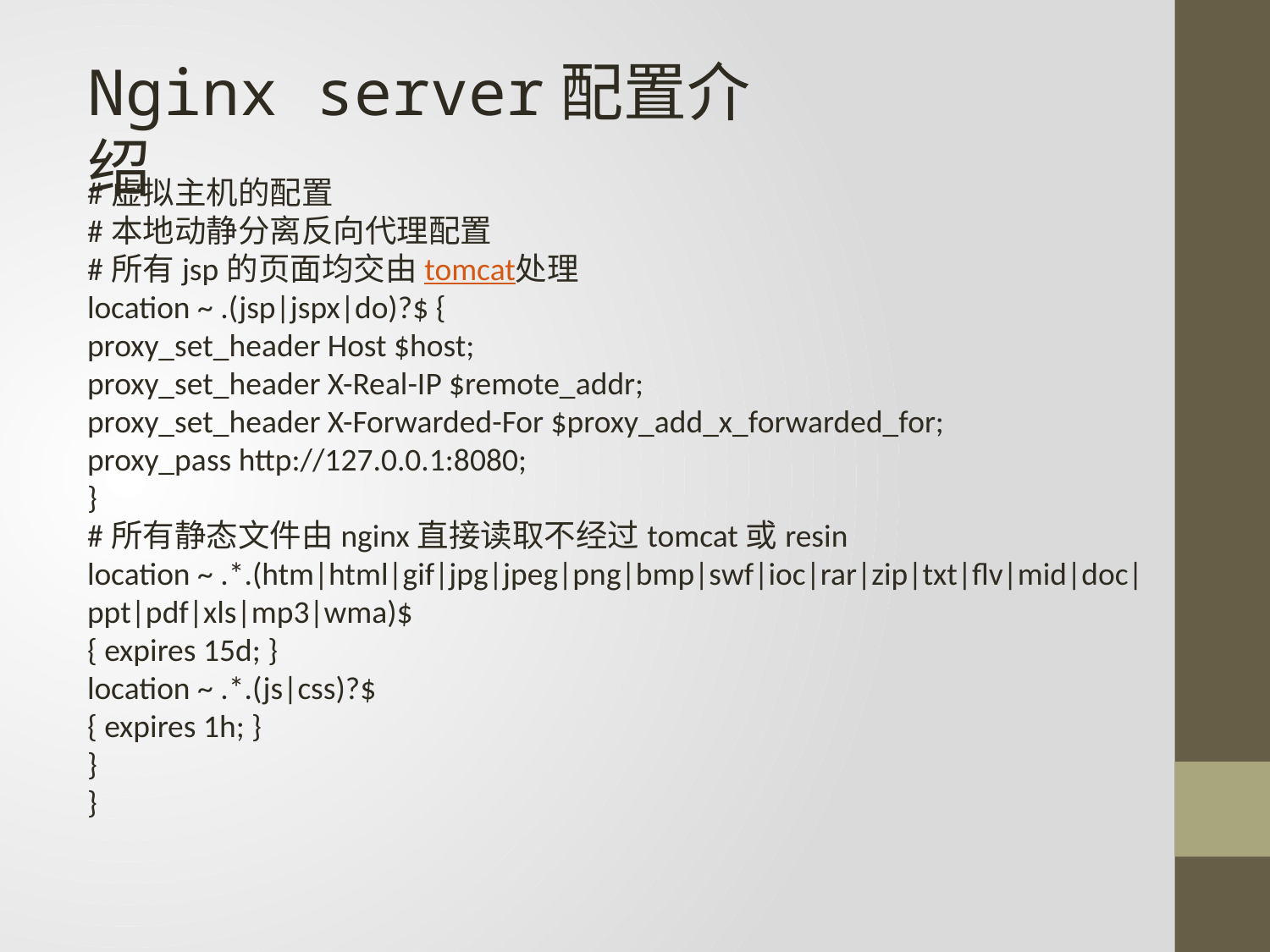

Nginx server配置介绍
#虚拟主机的配置
#本地动静分离反向代理配置
#所有jsp的页面均交由tomcat处理
location ~ .(jsp|jspx|do)?$ {
proxy_set_header Host $host;
proxy_set_header X-Real-IP $remote_addr;
proxy_set_header X-Forwarded-For $proxy_add_x_forwarded_for;
proxy_pass http://127.0.0.1:8080;
}
#所有静态文件由nginx直接读取不经过tomcat或resin
location ~ .*.(htm|html|gif|jpg|jpeg|png|bmp|swf|ioc|rar|zip|txt|flv|mid|doc|ppt|pdf|xls|mp3|wma)$
{ expires 15d; }
location ~ .*.(js|css)?$
{ expires 1h; }
}
}